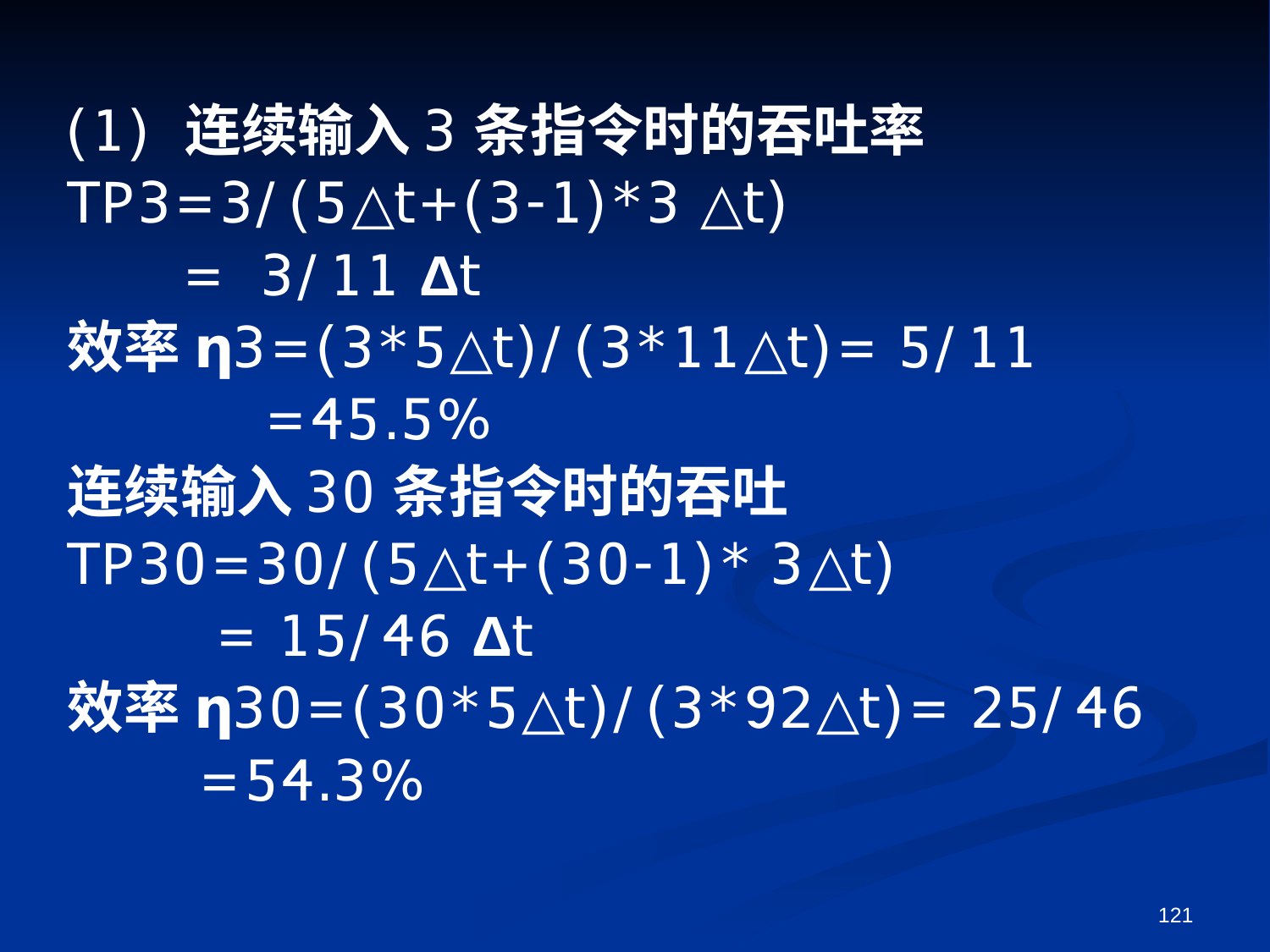

(1) 连续输入3条指令时的吞吐率
TP3=3/(5△t+(3-1)*3 △t)
       =  3/11 Δt
效率η3=(3*5△t)/(3*11△t)= 5/11
            =45.5%
连续输入30条指令时的吞吐
TP30=30/(5△t+(30-1)* 3△t)
         = 15/46 Δt
效率η30=(30*5△t)/(3*92△t)= 25/46
        =54.3%

121